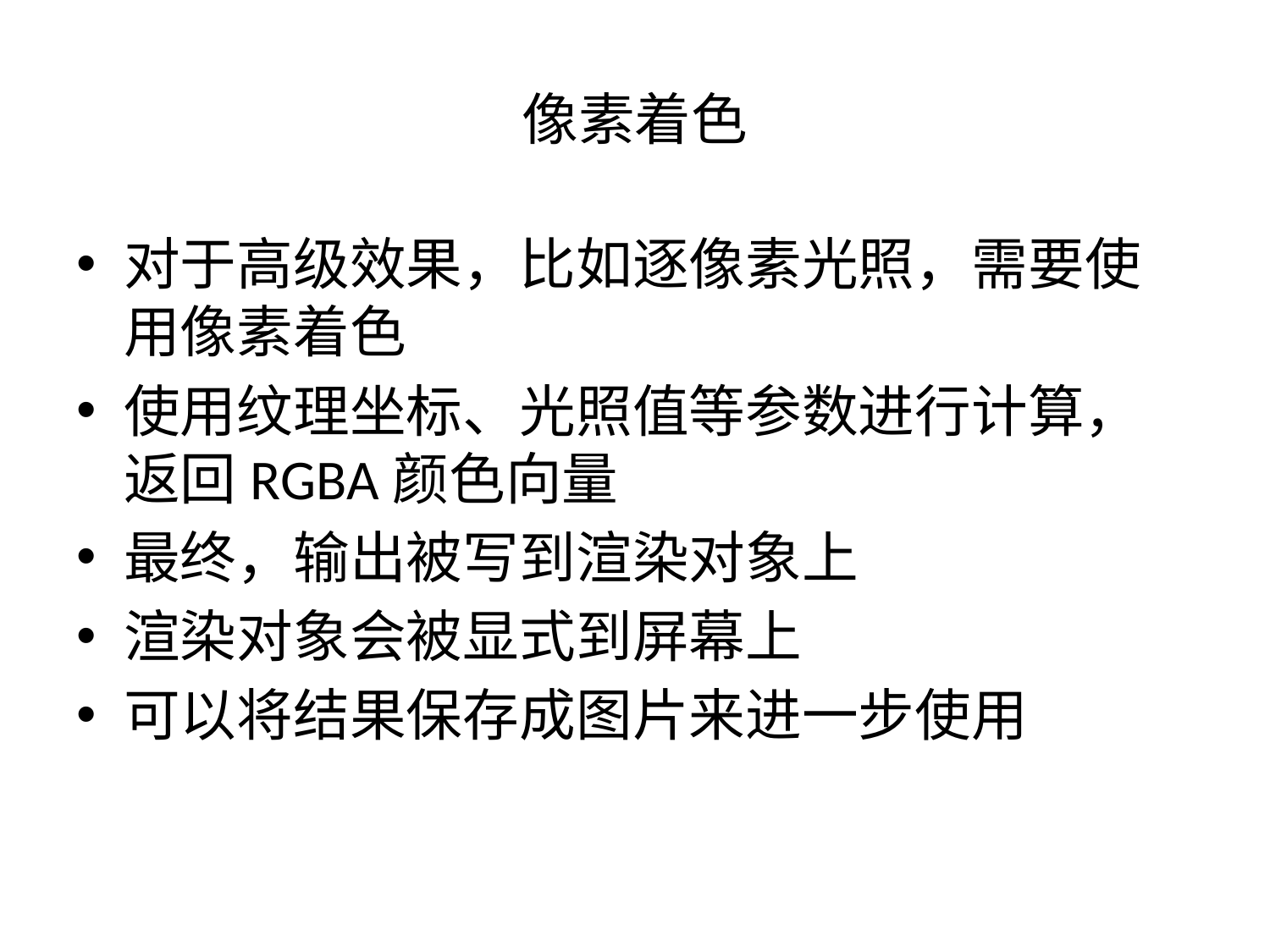

# 像素着色
对于高级效果，比如逐像素光照，需要使用像素着色
使用纹理坐标、光照值等参数进行计算，返回RGBA颜色向量
最终，输出被写到渲染对象上
渲染对象会被显式到屏幕上
可以将结果保存成图片来进一步使用